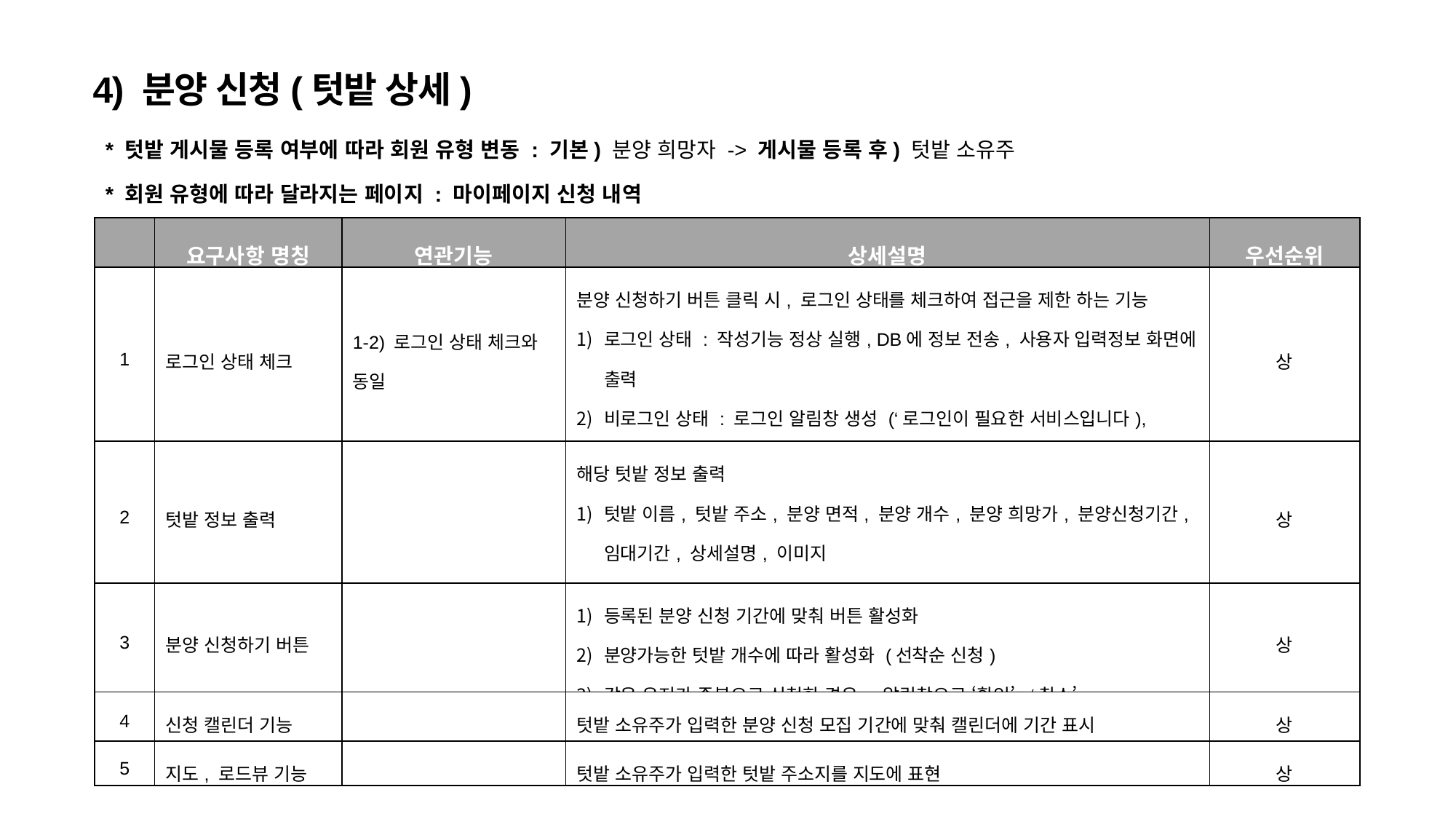

4) 분양 신청(텃밭 상세)
* 텃밭 게시물 등록 여부에 따라 회원 유형 변동 : 기본) 분양 희망자 -> 게시물 등록 후) 텃밭 소유주
* 회원 유형에 따라 달라지는 페이지 : 마이페이지 신청 내역
|  | 요구사항 명칭 | 연관기능 | 상세설명 | 우선순위 |
| --- | --- | --- | --- | --- |
| 1 | 로그인 상태 체크 | 1-2) 로그인 상태 체크와 동일 | 분양 신청하기 버튼 클릭 시, 로그인 상태를 체크하여 접근을 제한 하는 기능 로그인 상태 : 작성기능 정상 실행, DB에 정보 전송, 사용자 입력정보 화면에 출력 비로그인 상태 : 로그인 알림창 생성 (‘로그인이 필요한 서비스입니다), 로그인 페이지로 이동 | 상 |
| 2 | 텃밭 정보 출력 |  | 해당 텃밭 정보 출력 텃밭 이름, 텃밭 주소, 분양 면적, 분양 개수, 분양 희망가, 분양신청기간, 임대기간, 상세설명, 이미지 작성자 정보 : 유저 닉네임, 연락처, 이메일 주소 | 상 |
| 3 | 분양 신청하기 버튼 |  | 등록된 분양 신청 기간에 맞춰 버튼 활성화 분양가능한 텃밭 개수에 따라 활성화 (선착순 신청) 같은 유저가 중복으로 신청한 경우 : 알림창으로 ‘확인’, ‘취소’ | 상 |
| 4 | 신청 캘린더 기능 |  | 텃밭 소유주가 입력한 분양 신청 모집 기간에 맞춰 캘린더에 기간 표시 | 상 |
| 5 | 지도, 로드뷰 기능 |  | 텃밭 소유주가 입력한 텃밭 주소지를 지도에 표현 | 상 |